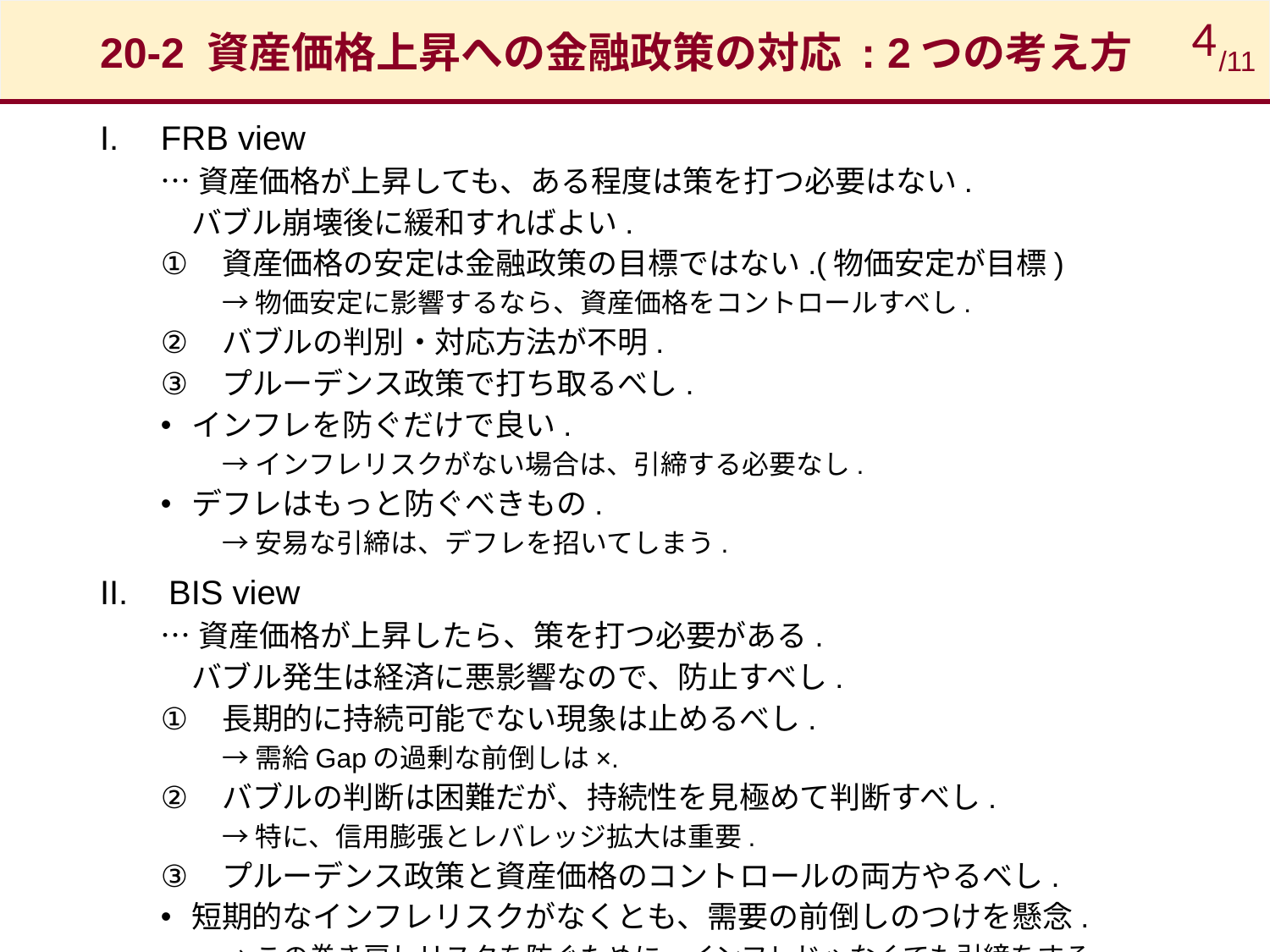

# 20-2 資産価格上昇への金融政策の対応 : 2つの考え方
4
/11
FRB view
…資産価格が上昇しても、ある程度は策を打つ必要はない.
　バブル崩壊後に緩和すればよい.
資産価格の安定は金融政策の目標ではない.(物価安定が目標)
→物価安定に影響するなら、資産価格をコントロールすべし.
バブルの判別・対応方法が不明.
プルーデンス政策で打ち取るべし.
インフレを防ぐだけで良い.
→インフレリスクがない場合は、引締する必要なし.
デフレはもっと防ぐべきもの.
→安易な引締は、デフレを招いてしまう.
BIS view
…資産価格が上昇したら、策を打つ必要がある.
　バブル発生は経済に悪影響なので、防止すべし.
長期的に持続可能でない現象は止めるべし.
→需給Gapの過剰な前倒しは×.
バブルの判断は困難だが、持続性を見極めて判断すべし.
→特に、信用膨張とレバレッジ拡大は重要.
プルーデンス政策と資産価格のコントロールの両方やるべし.
短期的なインフレリスクがなくとも、需要の前倒しのつけを懸念.
→この巻き戻しリスクを防ぐために、インフレじゃなくても引締をする.